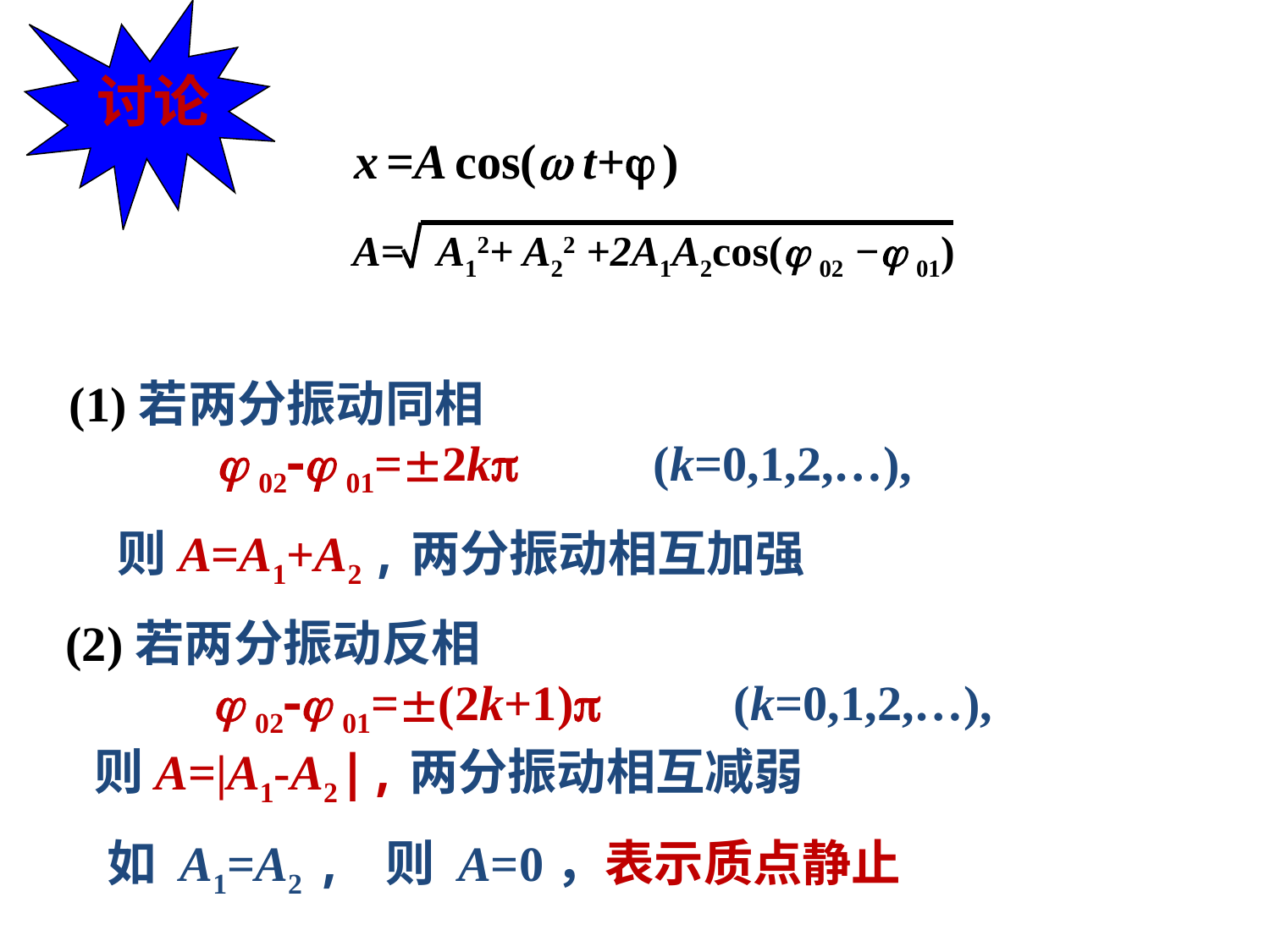

讨论
 x =A cos(ω t+ϕ )
A=   A12+ A22 +2A1A2cos(ϕ 02 −ϕ 01)
(1)若两分振动同相
            ϕ 02−ϕ 01=±2kπ           (k=0,1,2,…),
则A=A1+A2 ,两分振动相互加强
(2)若两分振动反相
            ϕ 02−ϕ 01=±(2k+1)π        (k=0,1,2,…),
则A=|A1-A2|,两分振动相互减弱
如 A1=A2 , 则 A=0，表示质点静止